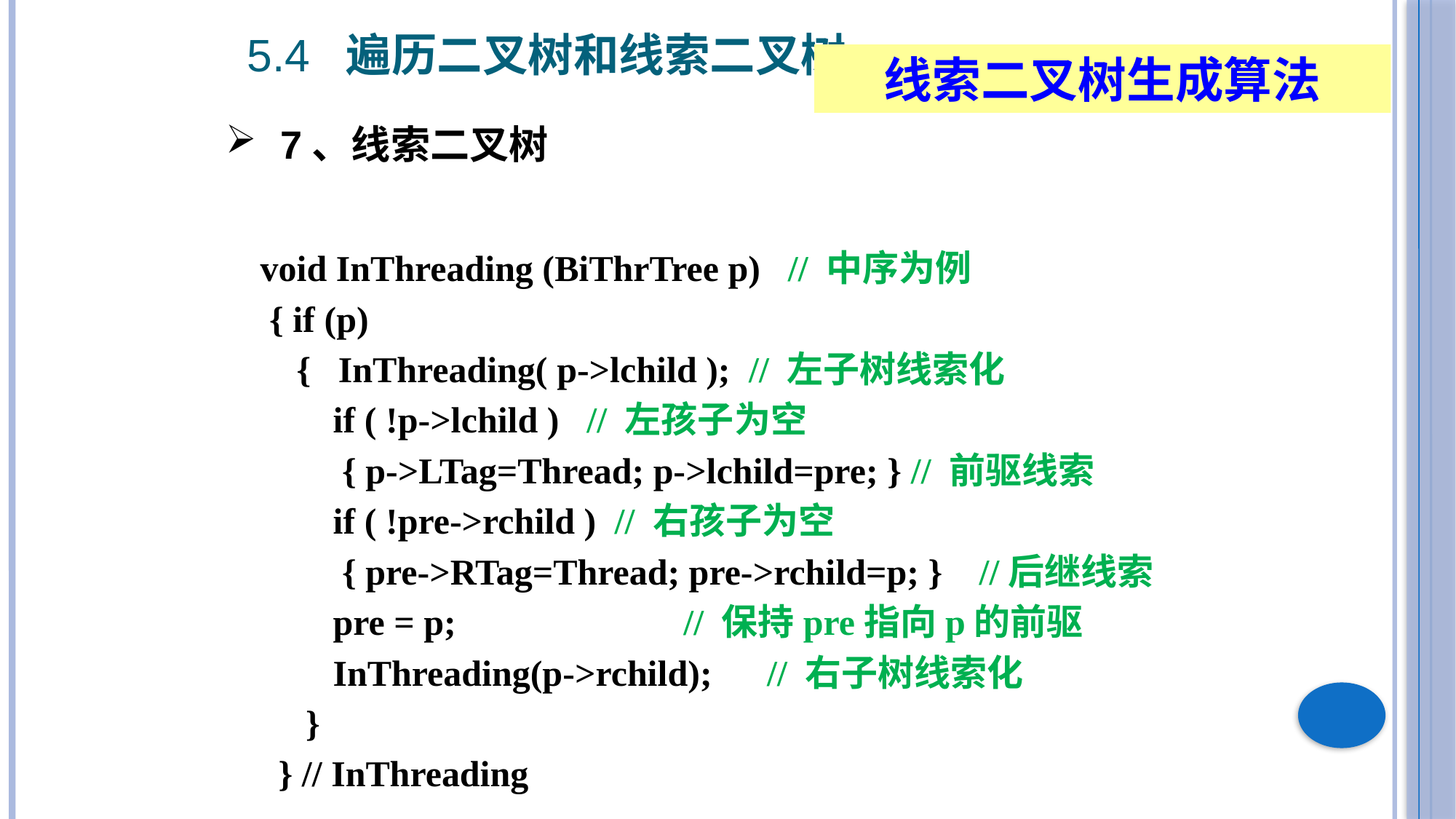

5.4  遍历二叉树和线索二叉树
线索二叉树生成算法
7、线索二叉树
void InThreading (BiThrTree p)   // 中序为例
 { if (p)
    {   InThreading( p->lchild );  // 左子树线索化
        if ( !p->lchild )   // 左孩子为空
         { p->LTag=Thread; p->lchild=pre; } // 前驱线索
        if ( !pre->rchild )  // 右孩子为空
         { pre->RTag=Thread; pre->rchild=p; }    //后继线索
        pre = p;                         // 保持pre指向p的前驱
        InThreading(p->rchild);      // 右子树线索化
     }
  } // InThreading